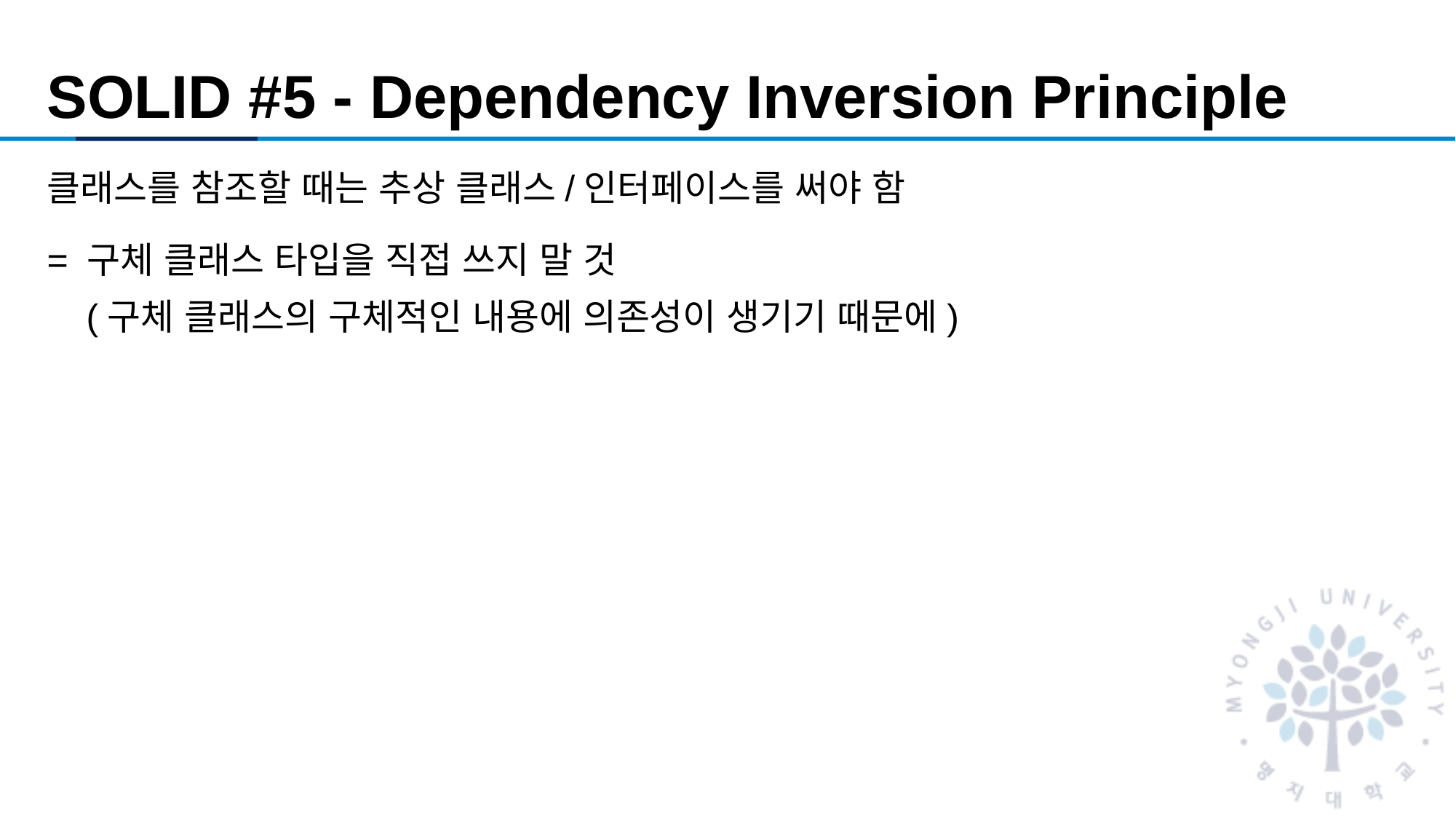

# SOLID #5 - Dependency Inversion Principle
클래스를 참조할 때는 추상 클래스/인터페이스를 써야 함
= 구체 클래스 타입을 직접 쓰지 말 것
   (구체 클래스의 구체적인 내용에 의존성이 생기기 때문에)